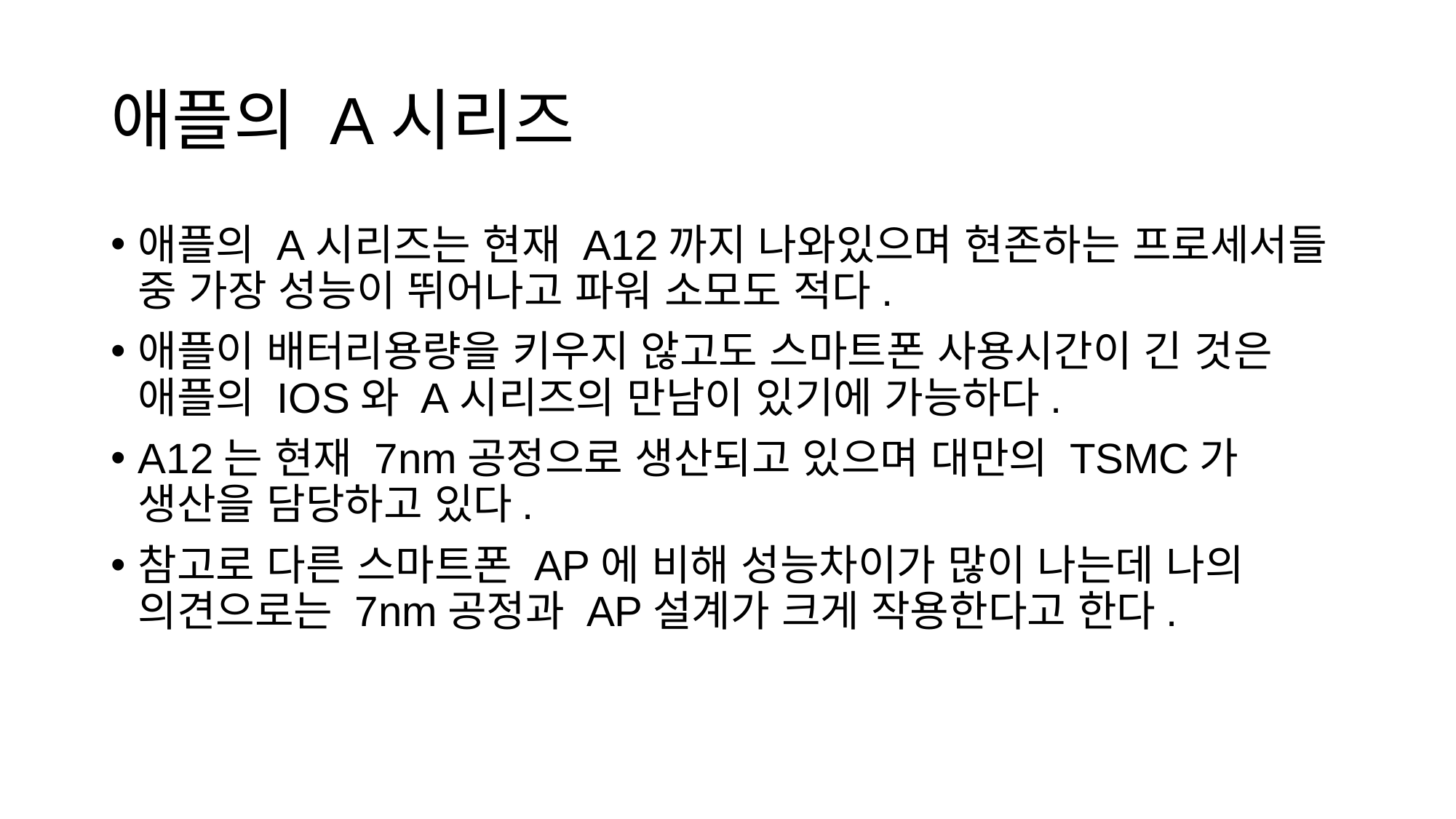

# 애플의 A시리즈
애플의 A시리즈는 현재 A12까지 나와있으며 현존하는 프로세서들 중 가장 성능이 뛰어나고 파워 소모도 적다.
애플이 배터리용량을 키우지 않고도 스마트폰 사용시간이 긴 것은 애플의 IOS와 A시리즈의 만남이 있기에 가능하다.
A12는 현재 7nm공정으로 생산되고 있으며 대만의 TSMC가 생산을 담당하고 있다.
참고로 다른 스마트폰 AP에 비해 성능차이가 많이 나는데 나의 의견으로는 7nm공정과 AP설계가 크게 작용한다고 한다.